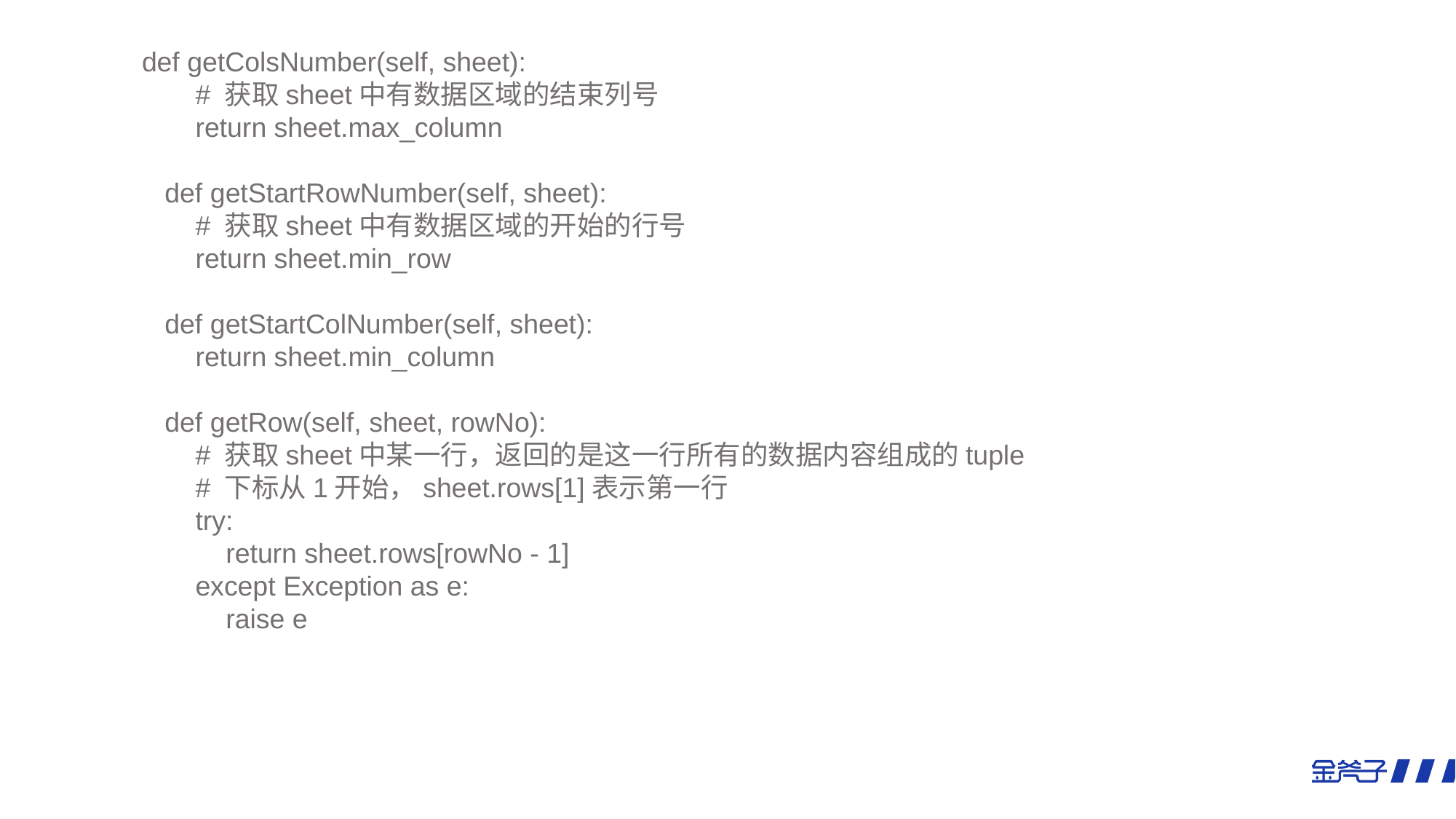

def getColsNumber(self, sheet):
        # 获取sheet中有数据区域的结束列号
        return sheet.max_column

    def getStartRowNumber(self, sheet):
        # 获取sheet中有数据区域的开始的行号
        return sheet.min_row

    def getStartColNumber(self, sheet):
        return sheet.min_column

    def getRow(self, sheet, rowNo):
        # 获取sheet中某一行，返回的是这一行所有的数据内容组成的tuple
        # 下标从1开始，sheet.rows[1]表示第一行
        try:
            return sheet.rows[rowNo - 1]
        except Exception as e:
            raise e